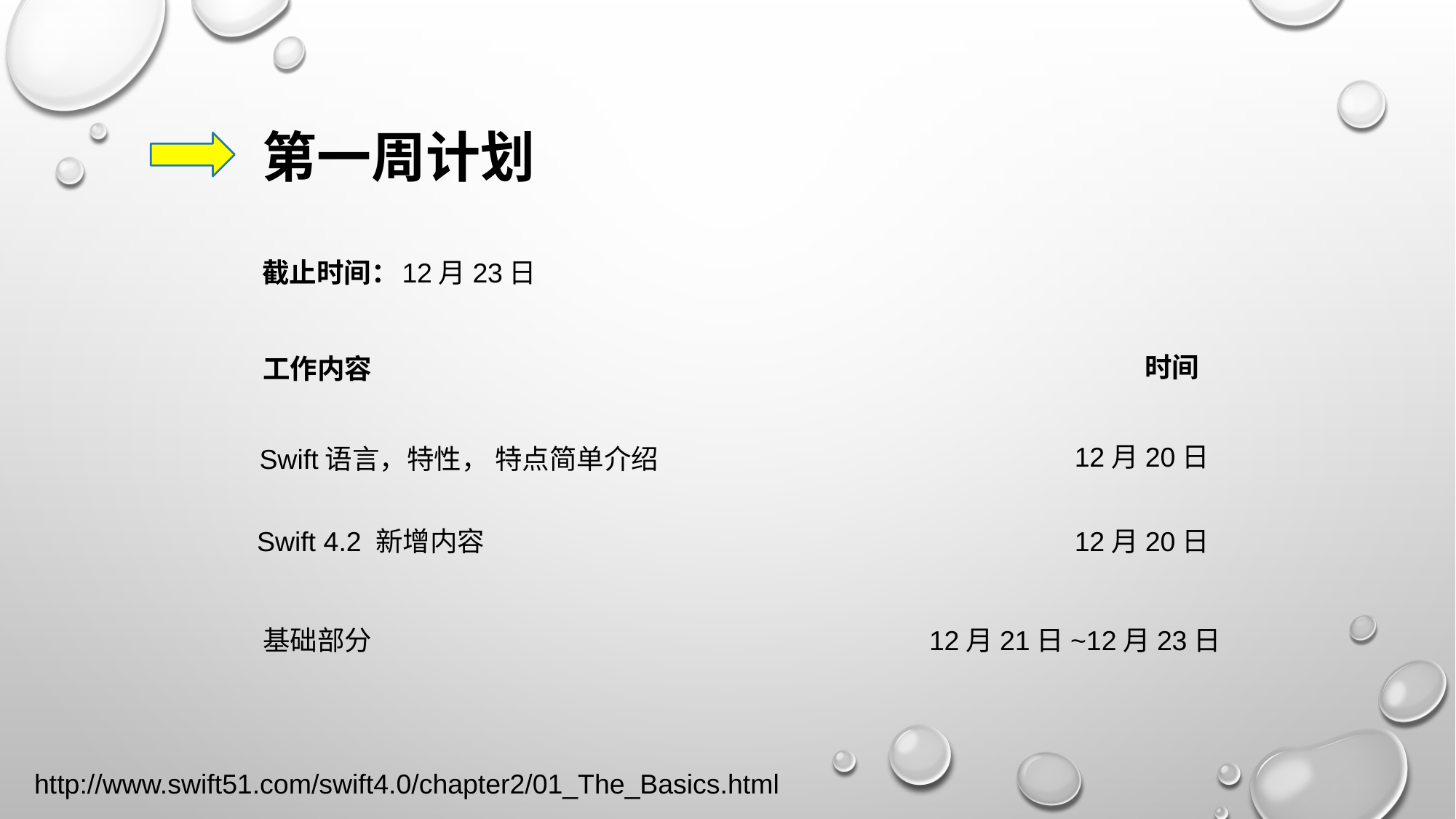

第一周计划

截止时间：
12月23日
时间
工作内容
12月20日
Swift语言，特性， 特点简单介绍
Swift 4.2 新增内容
12月20日
基础部分
12月21日~12月23日
http://www.swift51.com/swift4.0/chapter2/01_The_Basics.html